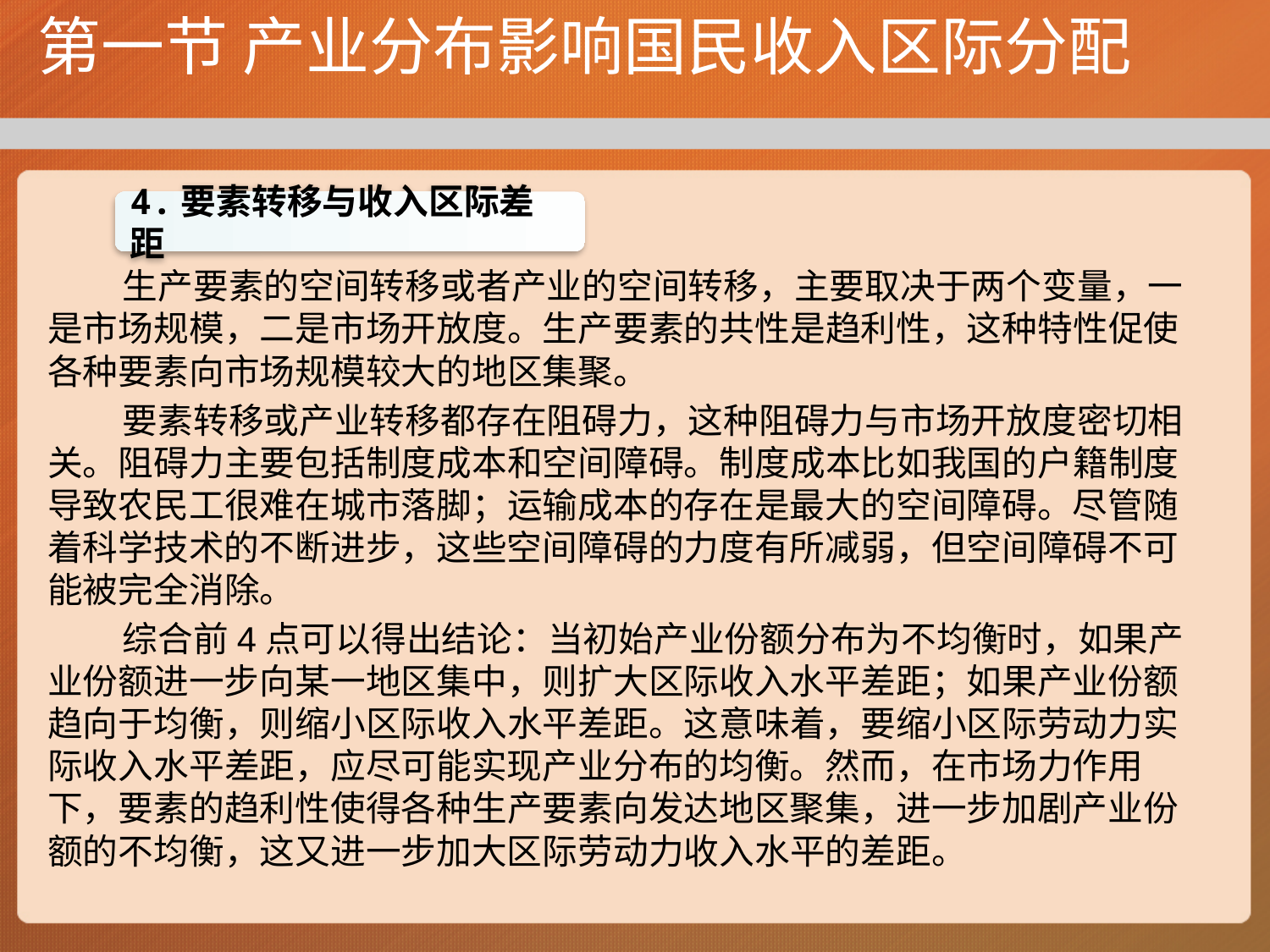

# 第一节 产业分布影响国民收入区际分配

生产要素的空间转移或者产业的空间转移，主要取决于两个变量，一是市场规模，二是市场开放度。生产要素的共性是趋利性，这种特性促使各种要素向市场规模较大的地区集聚。
要素转移或产业转移都存在阻碍力，这种阻碍力与市场开放度密切相关。阻碍力主要包括制度成本和空间障碍。制度成本比如我国的户籍制度导致农民工很难在城市落脚；运输成本的存在是最大的空间障碍。尽管随着科学技术的不断进步，这些空间障碍的力度有所减弱，但空间障碍不可能被完全消除。
综合前4点可以得出结论：当初始产业份额分布为不均衡时，如果产业份额进一步向某一地区集中，则扩大区际收入水平差距；如果产业份额趋向于均衡，则缩小区际收入水平差距。这意味着，要缩小区际劳动力实际收入水平差距，应尽可能实现产业分布的均衡。然而，在市场力作用下，要素的趋利性使得各种生产要素向发达地区聚集，进一步加剧产业份额的不均衡，这又进一步加大区际劳动力收入水平的差距。
4.要素转移与收入区际差距